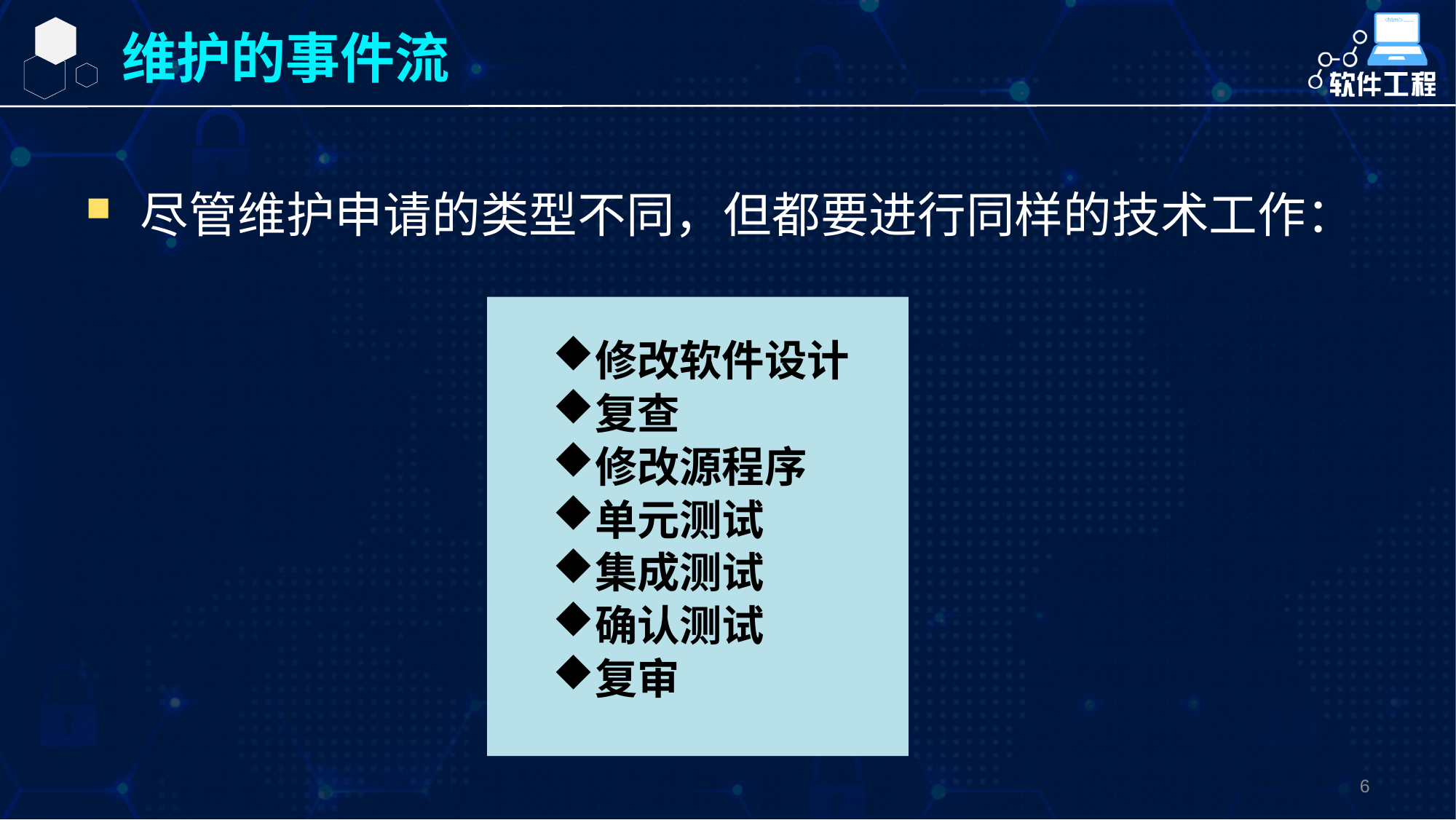

维护的事件流
尽管维护申请的类型不同，但都要进行同样的技术工作：
修改软件设计
复查
修改源程序
单元测试
集成测试
确认测试
复审

6